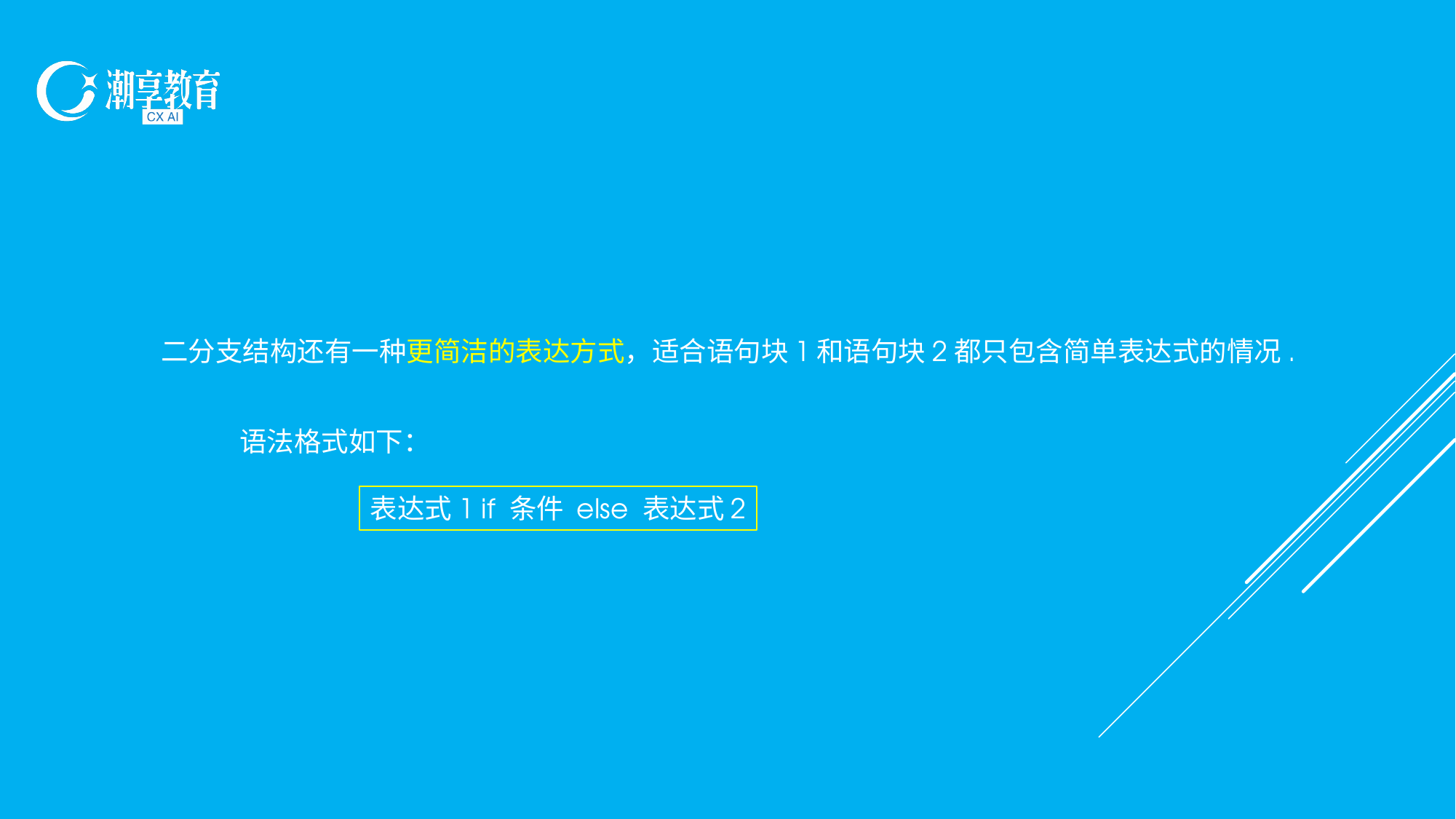

二分支结构还有一种更简洁的表达方式，适合语句块1和语句块2都只包含简单表达式的情况.
语法格式如下：
表达式1 if 条件 else 表达式2